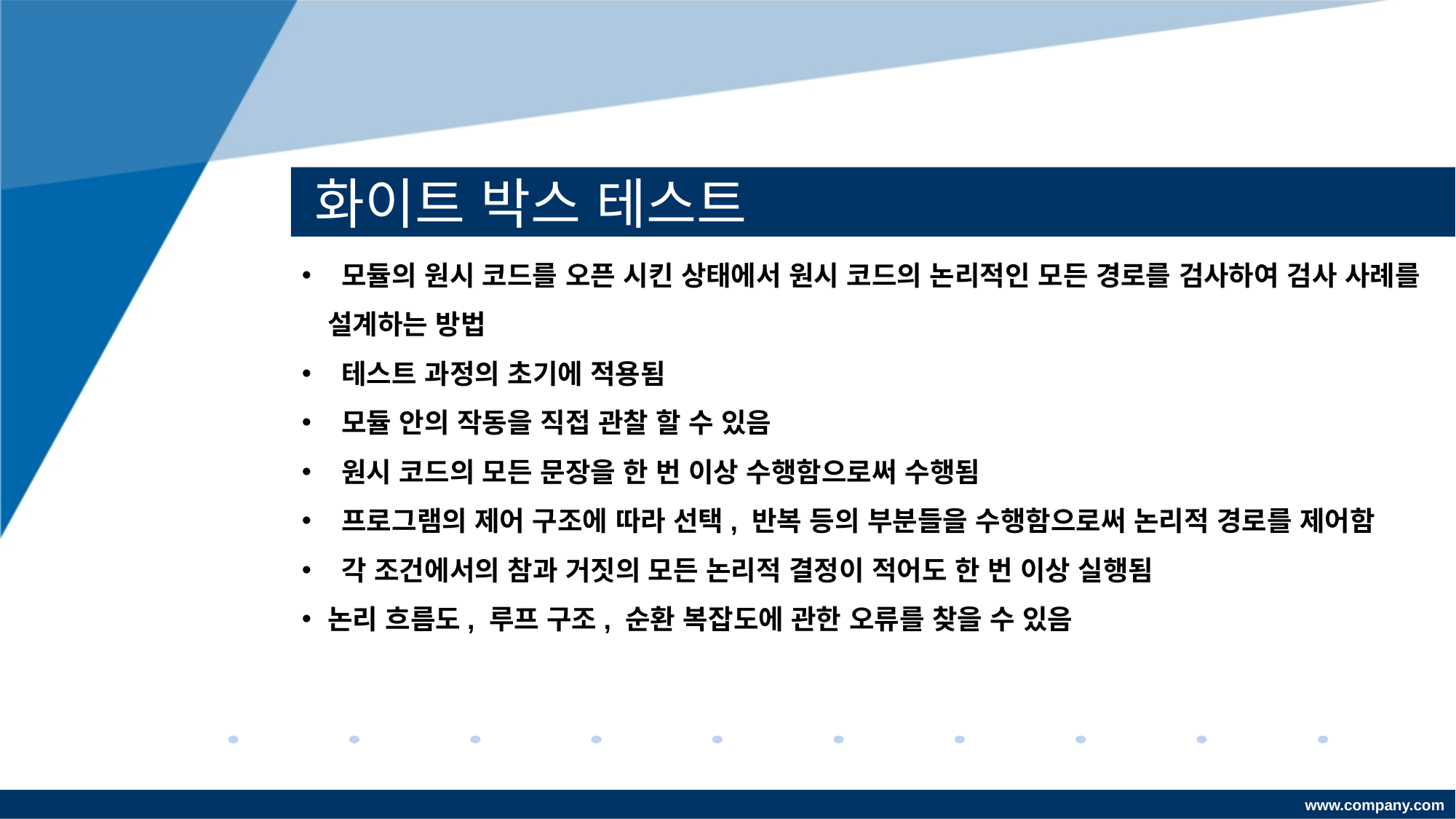

# 화이트 박스 테스트
 모듈의 원시 코드를 오픈 시킨 상태에서 원시 코드의 논리적인 모든 경로를 검사하여 검사 사례를 설계하는 방법
 테스트 과정의 초기에 적용됨
 모듈 안의 작동을 직접 관찰 할 수 있음
 원시 코드의 모든 문장을 한 번 이상 수행함으로써 수행됨
 프로그램의 제어 구조에 따라 선택, 반복 등의 부분들을 수행함으로써 논리적 경로를 제어함
 각 조건에서의 참과 거짓의 모든 논리적 결정이 적어도 한 번 이상 실행됨
논리 흐름도, 루프 구조, 순환 복잡도에 관한 오류를 찾을 수 있음